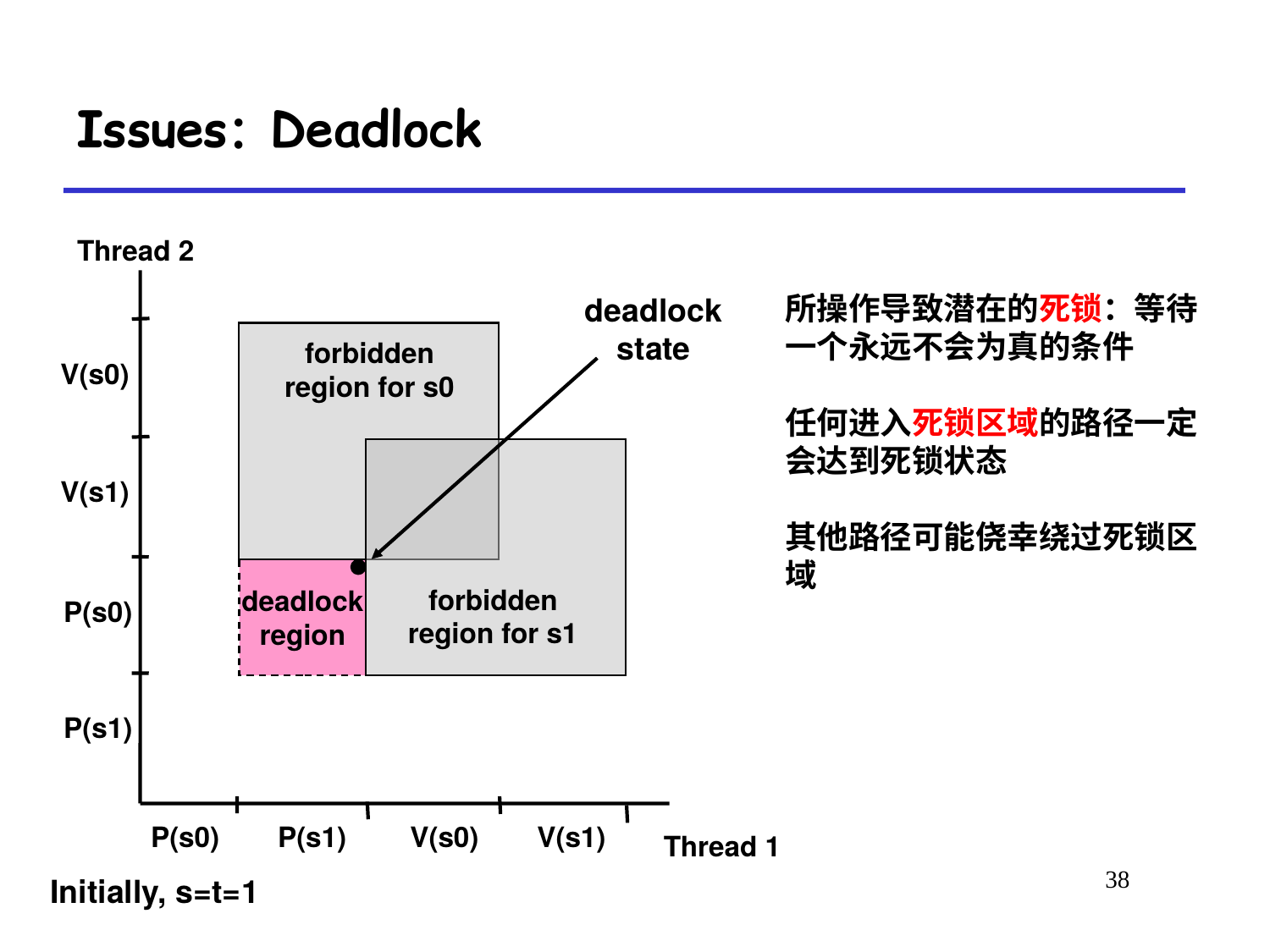

# Issues: Deadlock
Thread 2

所操作导致潜在的死锁：等待一个永远不会为真的条件

任何进入死锁区域的路径一定会达到死锁状态

其他路径可能侥幸绕过死锁区域

deadlock
state

forbidden
region for s0
V(s0)

V(s1)

deadlock
region

forbidden
region for s1
P(s0)

P(s1)

P(s0)
P(s1)
V(s0)
V(s1)
Thread 1
38
Initially, s=t=1